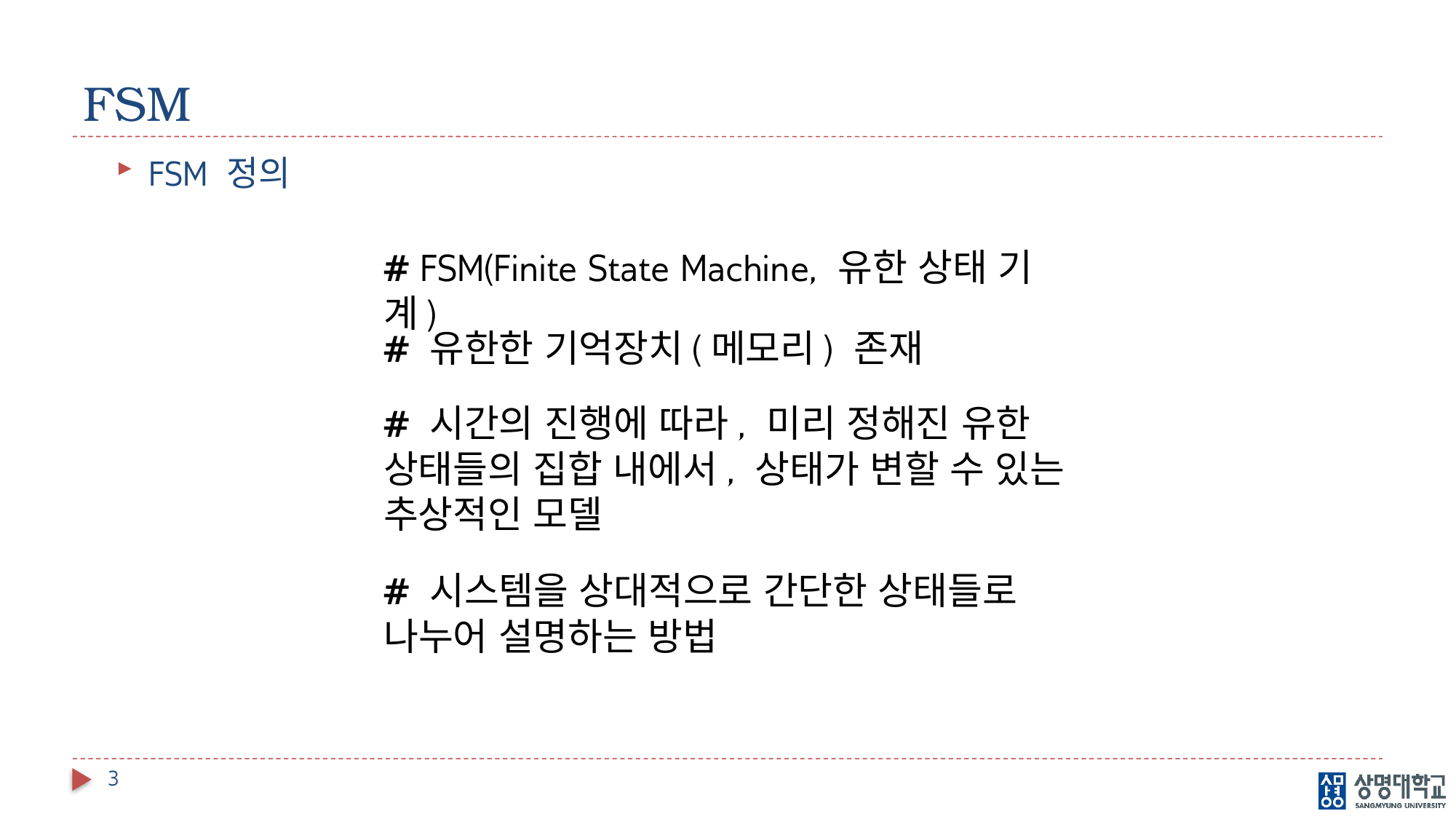

# FSM

FSM 정의

# FSM(Finite State Machine, 유한 상태 기계)
# 유한한 기억장치(메모리) 존재
# 시간의 진행에 따라, 미리 정해진 유한 상태들의 집합 내에서, 상태가 변할 수 있는 추상적인 모델
# 시스템을 상대적으로 간단한 상태들로 나누어 설명하는 방법
3